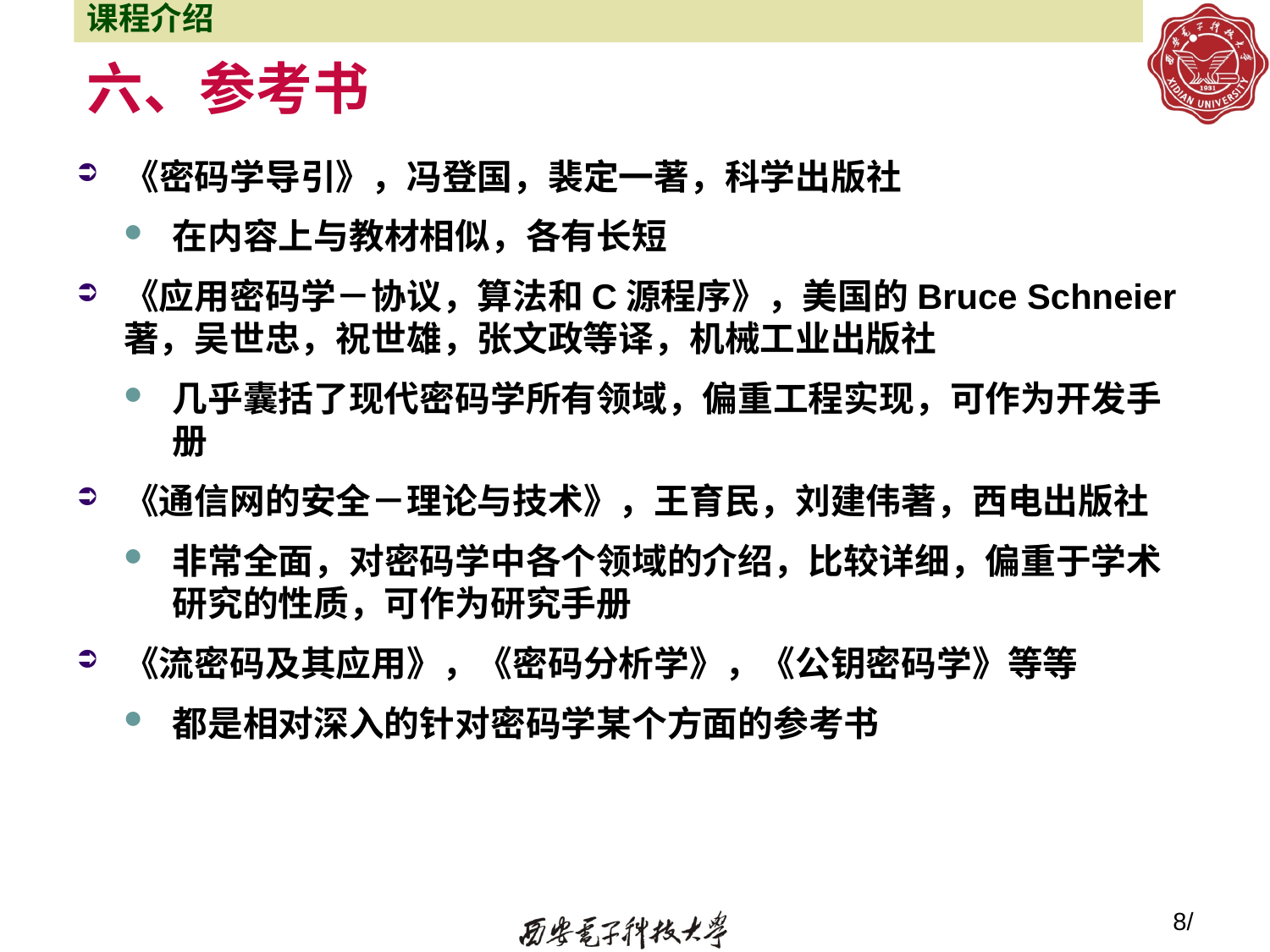

课程介绍
# 六、参考书
《密码学导引》，冯登国，裴定一著，科学出版社
在内容上与教材相似，各有长短
《应用密码学－协议，算法和C源程序》，美国的Bruce Schneier著，吴世忠，祝世雄，张文政等译，机械工业出版社
几乎囊括了现代密码学所有领域，偏重工程实现，可作为开发手册
《通信网的安全－理论与技术》，王育民，刘建伟著，西电出版社
非常全面，对密码学中各个领域的介绍，比较详细，偏重于学术研究的性质，可作为研究手册
《流密码及其应用》，《密码分析学》，《公钥密码学》等等
都是相对深入的针对密码学某个方面的参考书
8/